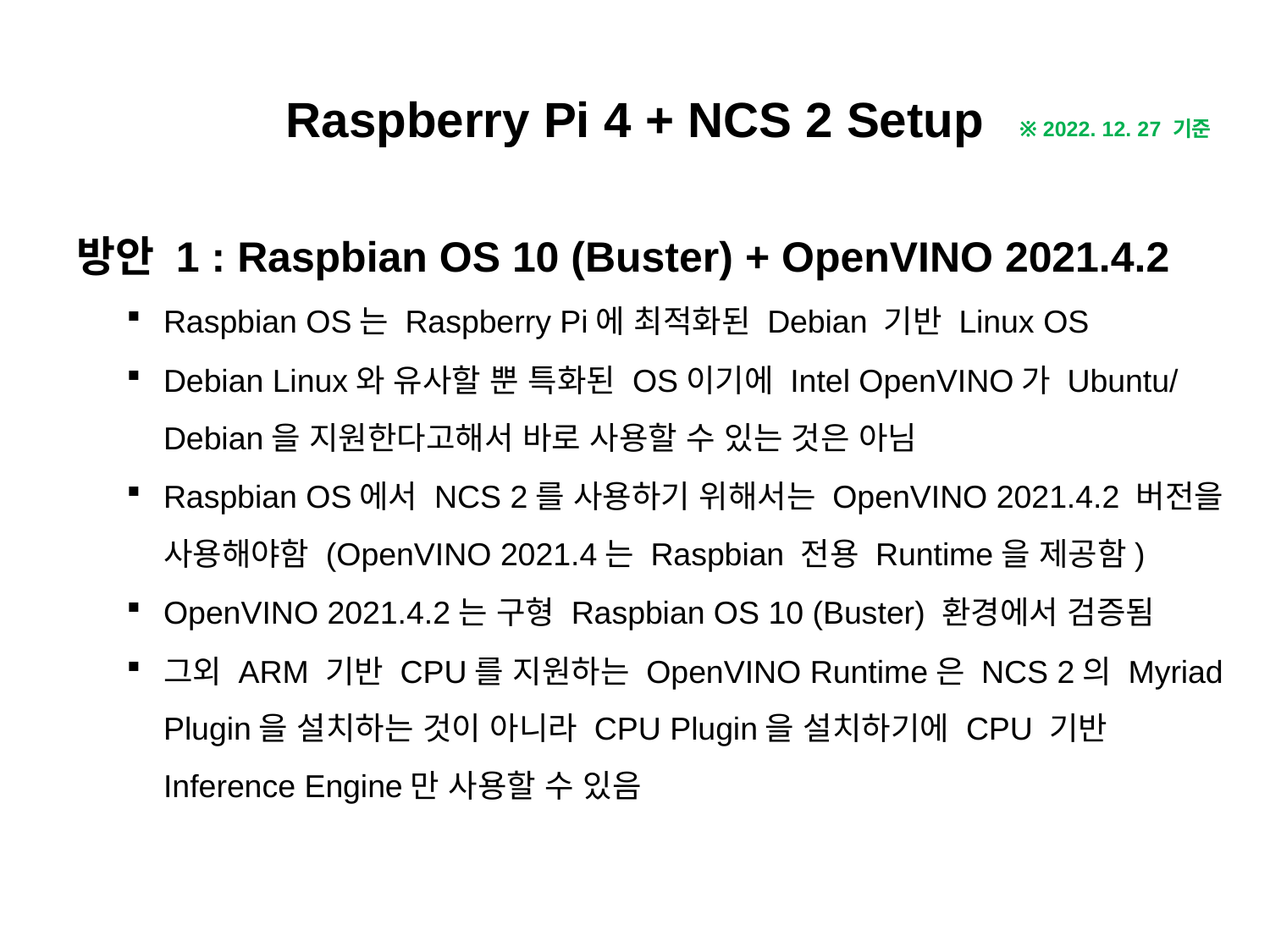

# Raspberry Pi 4 + NCS 2 Setup
※ 2022. 12. 27 기준
방안 1 : Raspbian OS 10 (Buster) + OpenVINO 2021.4.2
Raspbian OS는 Raspberry Pi에 최적화된 Debian 기반 Linux OS
Debian Linux와 유사할 뿐 특화된 OS이기에 Intel OpenVINO가 Ubuntu/Debian을 지원한다고해서 바로 사용할 수 있는 것은 아님
Raspbian OS에서 NCS 2를 사용하기 위해서는 OpenVINO 2021.4.2 버전을 사용해야함 (OpenVINO 2021.4는 Raspbian 전용 Runtime을 제공함)
OpenVINO 2021.4.2는 구형 Raspbian OS 10 (Buster) 환경에서 검증됨
그외 ARM 기반 CPU를 지원하는 OpenVINO Runtime은 NCS 2의 Myriad Plugin을 설치하는 것이 아니라 CPU Plugin을 설치하기에 CPU 기반 Inference Engine만 사용할 수 있음